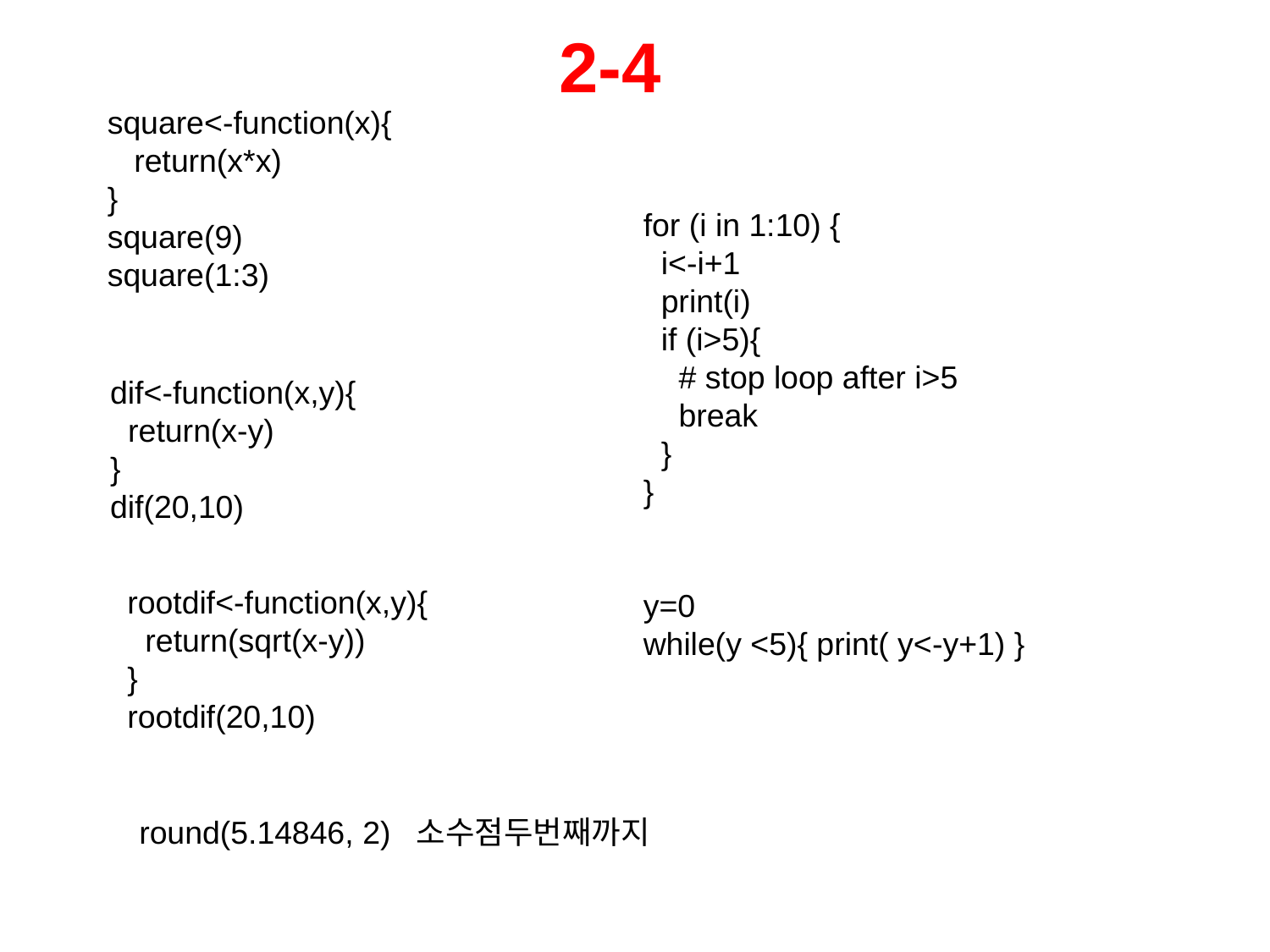

2-4
square<-function(x){
   return(x*x)
}
square(9)
square(1:3)
for (i in 1:10) {
  i<-i+1
  print(i)
  if (i>5){
    # stop loop after i>5
    break
  }
}

y=0
while(y <5){ print( y<-y+1) }
dif<-function(x,y){
  return(x-y)
}
dif(20,10)
rootdif<-function(x,y){
  return(sqrt(x-y))
}
rootdif(20,10)
round(5.14846, 2)  소수점두번째까지